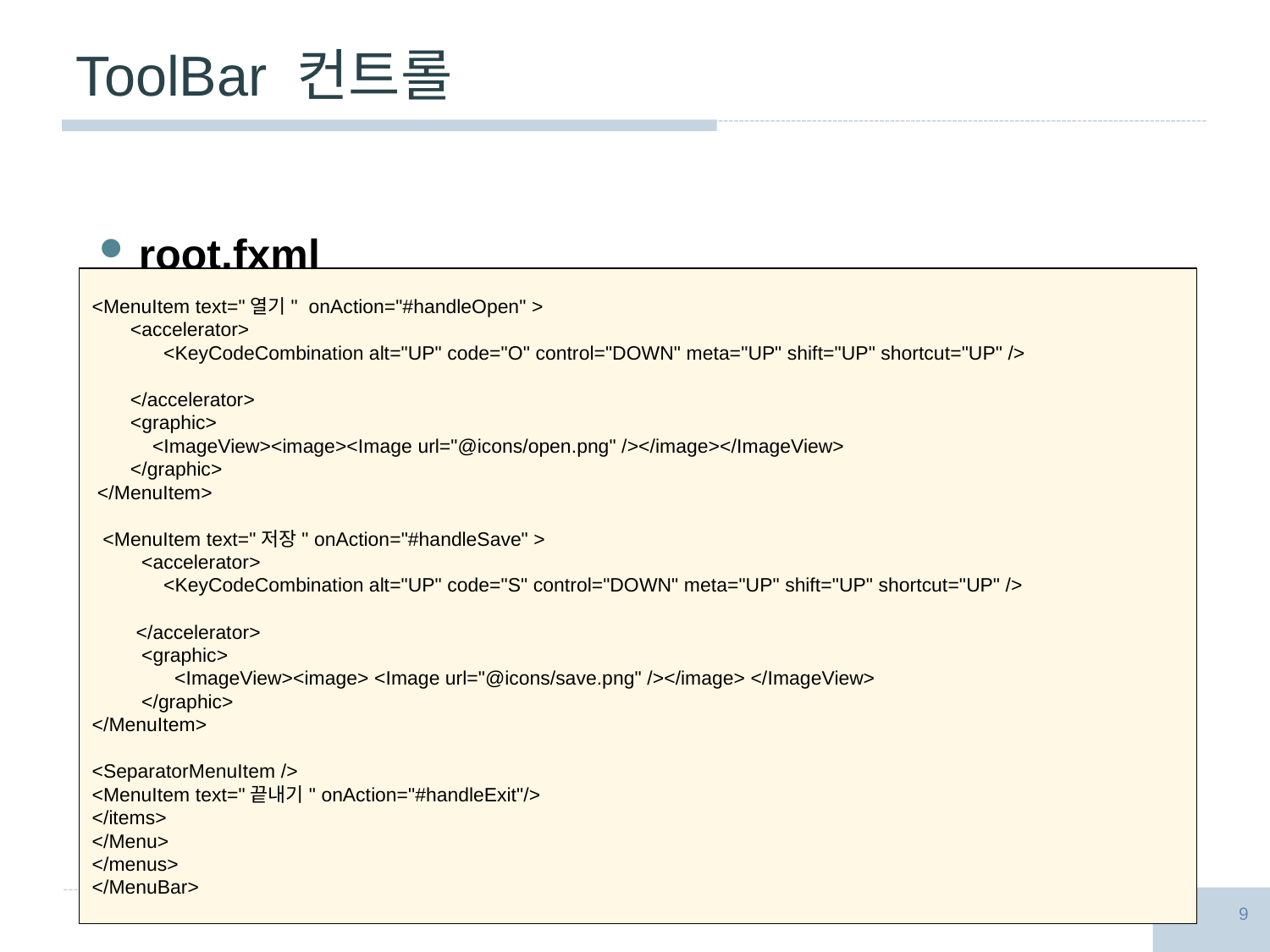

# ToolBar 컨트롤
root.fxml

<MenuItem text="열기"  onAction="#handleOpen" >
       <accelerator>
             <KeyCodeCombination alt="UP" code="O" control="DOWN" meta="UP" shift="UP" shortcut="UP" />
       </accelerator>
       <graphic>
           <ImageView><image><Image url="@icons/open.png" /></image></ImageView>
       </graphic>
 </MenuItem>

  <MenuItem text="저장" onAction="#handleSave" >
         <accelerator>
             <KeyCodeCombination alt="UP" code="S" control="DOWN" meta="UP" shift="UP" shortcut="UP" />
        </accelerator>
         <graphic>
               <ImageView><image> <Image url="@icons/save.png" /></image> </ImageView>
         </graphic>
</MenuItem>

<SeparatorMenuItem />
<MenuItem text="끝내기" onAction="#handleExit"/>
</items>
</Menu>
</menus>
</MenuBar>